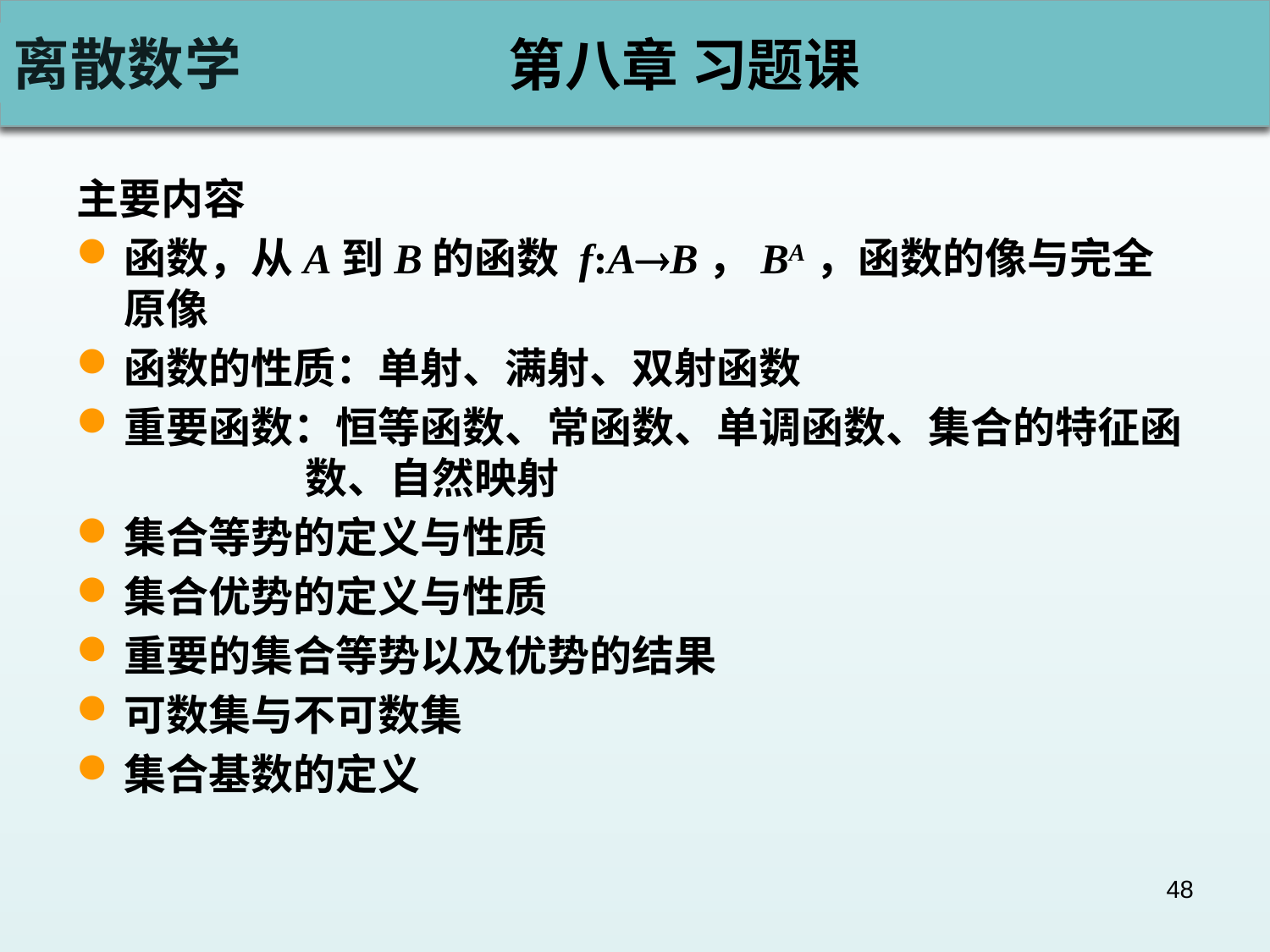

# 第八章 习题课
主要内容
函数，从A到B的函数 f:A→B，BA，函数的像与完全原像
函数的性质：单射、满射、双射函数
重要函数：恒等函数、常函数、单调函数、集合的特征函                     数、自然映射
集合等势的定义与性质
集合优势的定义与性质
重要的集合等势以及优势的结果
可数集与不可数集
集合基数的定义

48